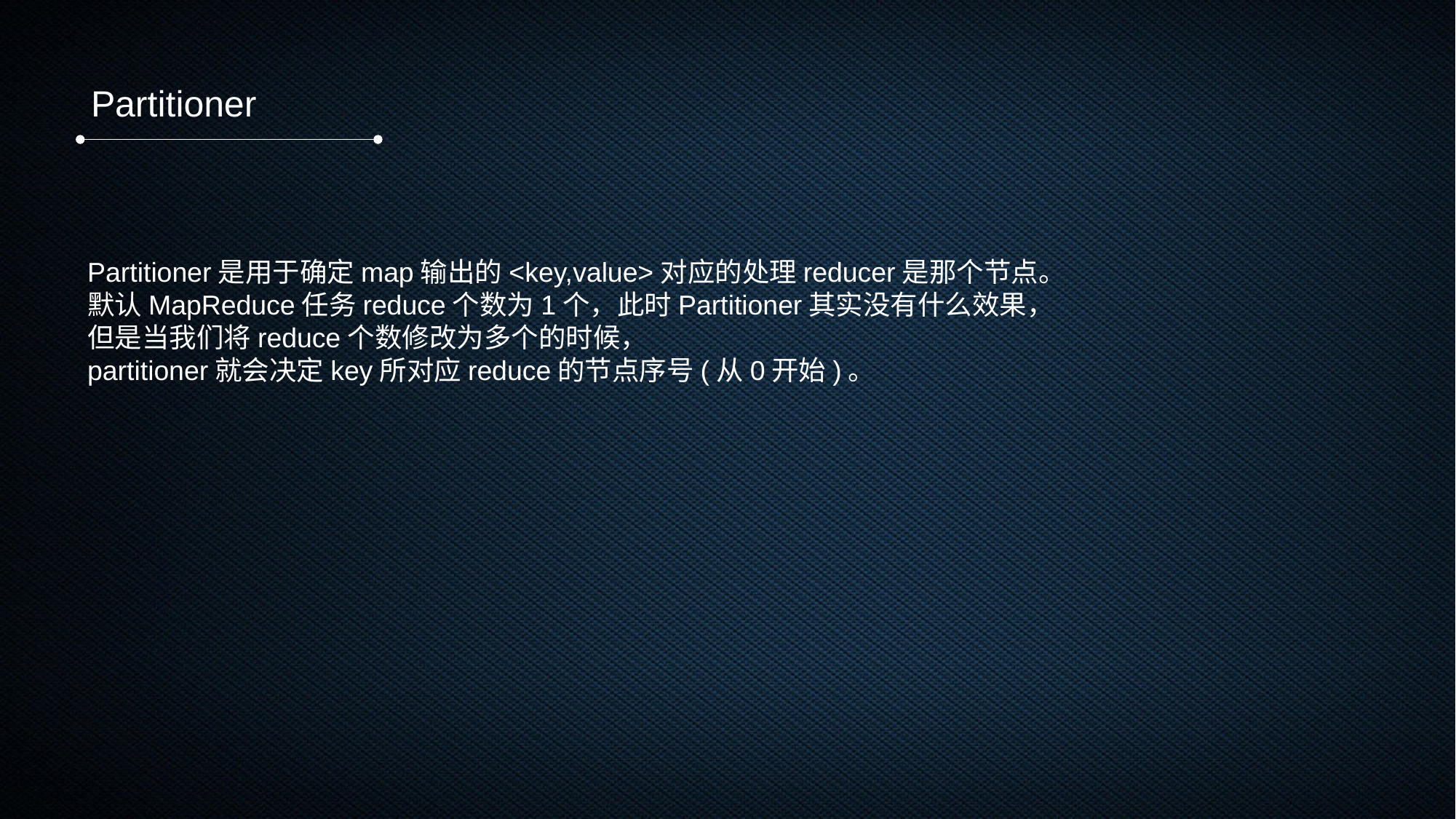

Partitioner
Partitioner是用于确定map输出的<key,value>对应的处理reducer是那个节点。
默认MapReduce任务reduce个数为1个，此时Partitioner其实没有什么效果，
但是当我们将reduce个数修改为多个的时候，
partitioner就会决定key所对应reduce的节点序号(从0开始)。